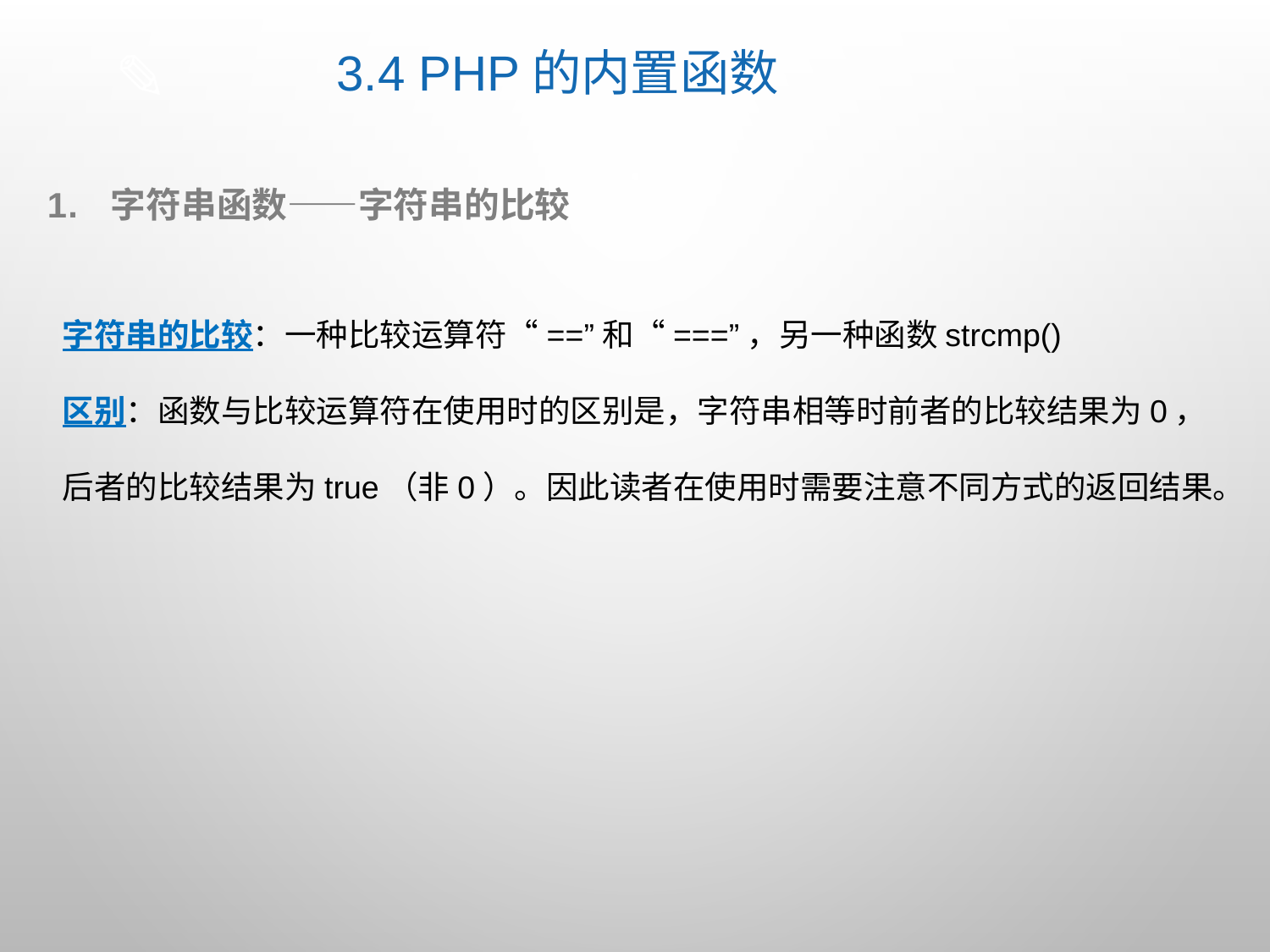

# 3.4 PHP的内置函数
字符串函数——字符串的比较
字符串的比较：一种比较运算符“==”和“===”，另一种函数strcmp()
区别：函数与比较运算符在使用时的区别是，字符串相等时前者的比较结果为0，后者的比较结果为true（非0）。因此读者在使用时需要注意不同方式的返回结果。